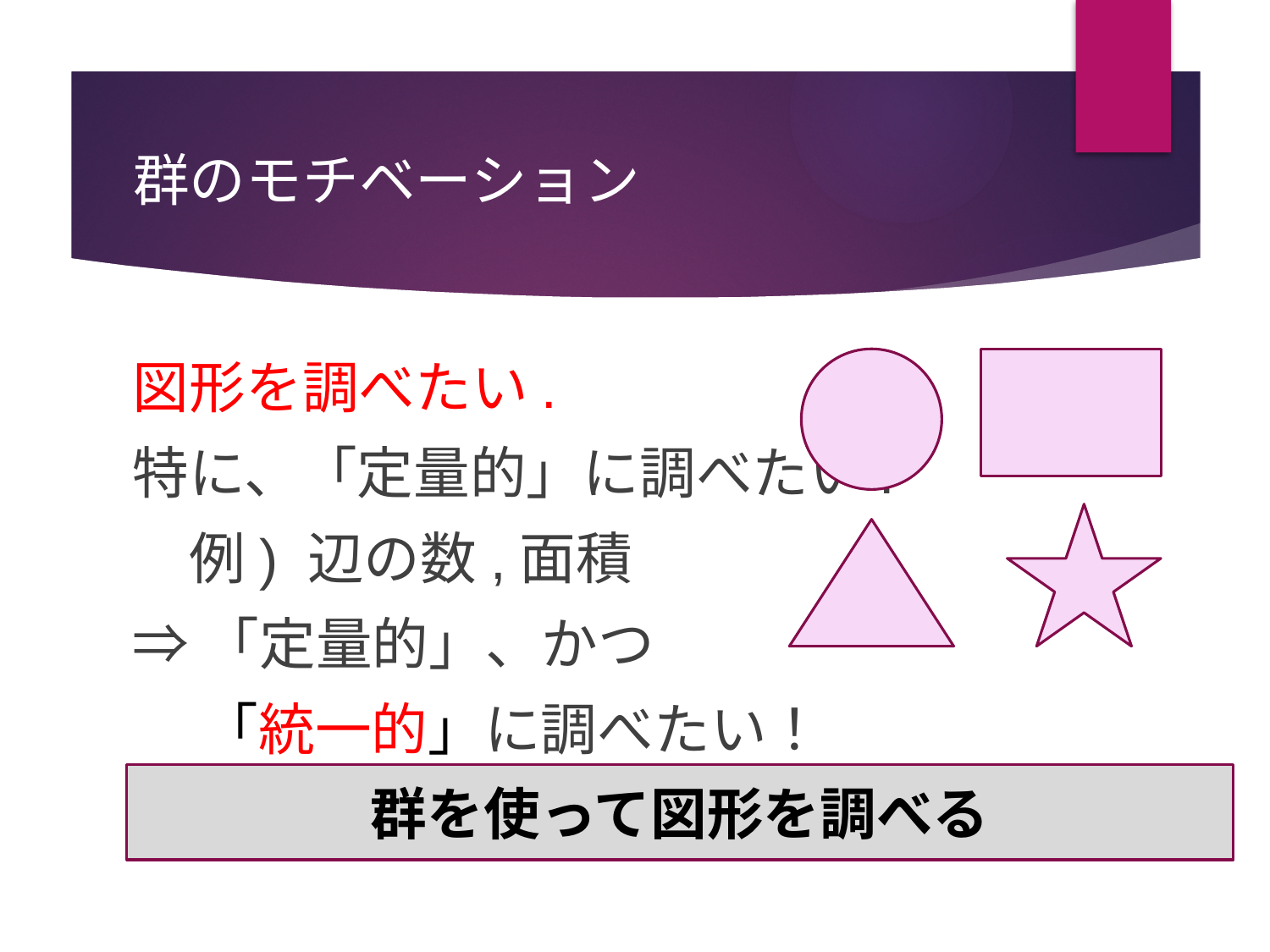

# 群のモチベーション
図形を調べたい.
特に、「定量的」に調べたい!
　例) 辺の数,面積
⇒「定量的」、かつ
　 「統一的」に調べたい！

群を使って図形を調べる